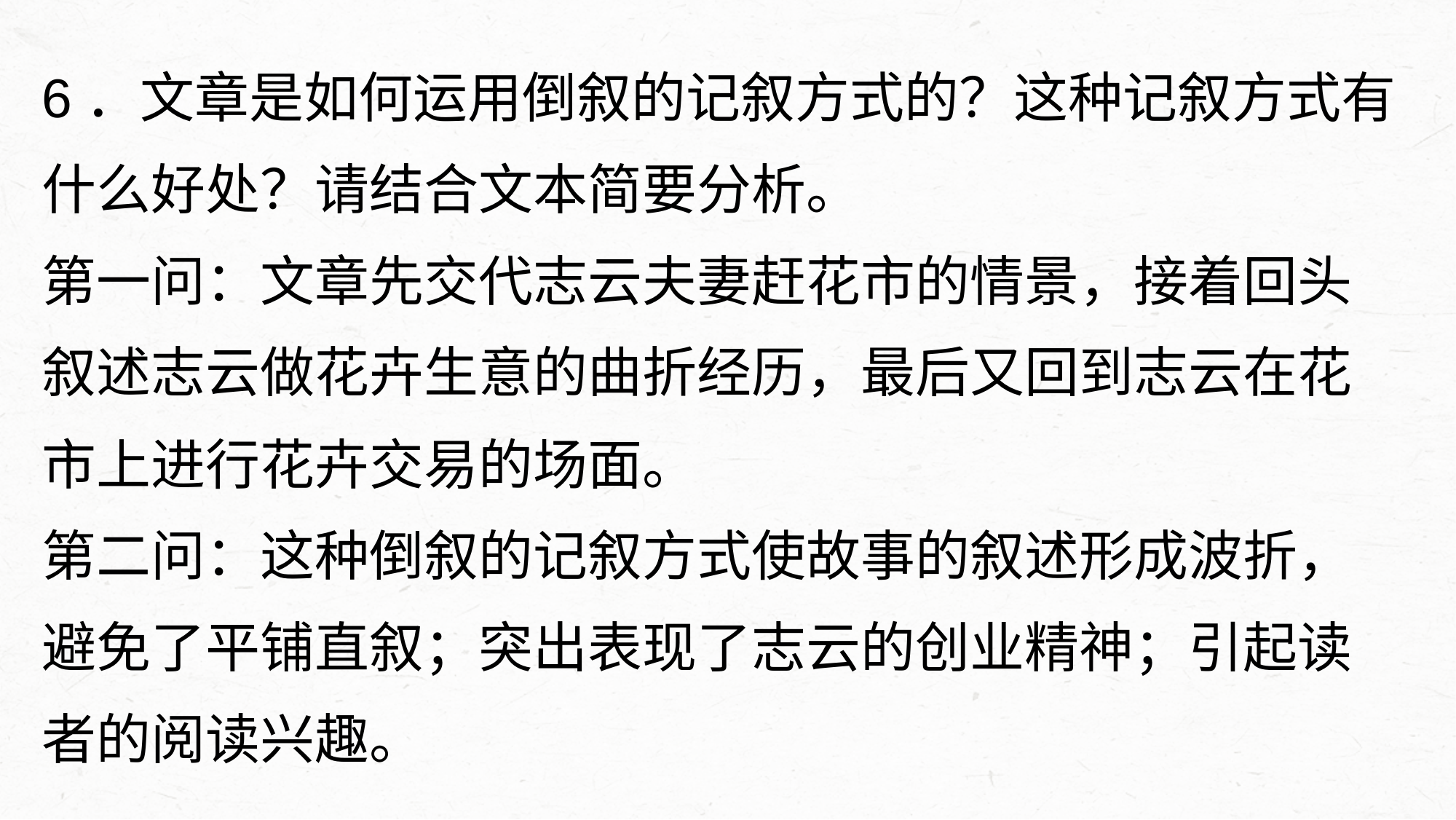

6．文章是如何运用倒叙的记叙方式的？这种记叙方式有什么好处？请结合文本简要分析。
第一问：文章先交代志云夫妻赶花市的情景，接着回头叙述志云做花卉生意的曲折经历，最后又回到志云在花市上进行花卉交易的场面。
第二问：这种倒叙的记叙方式使故事的叙述形成波折，避免了平铺直叙；突出表现了志云的创业精神；引起读者的阅读兴趣。